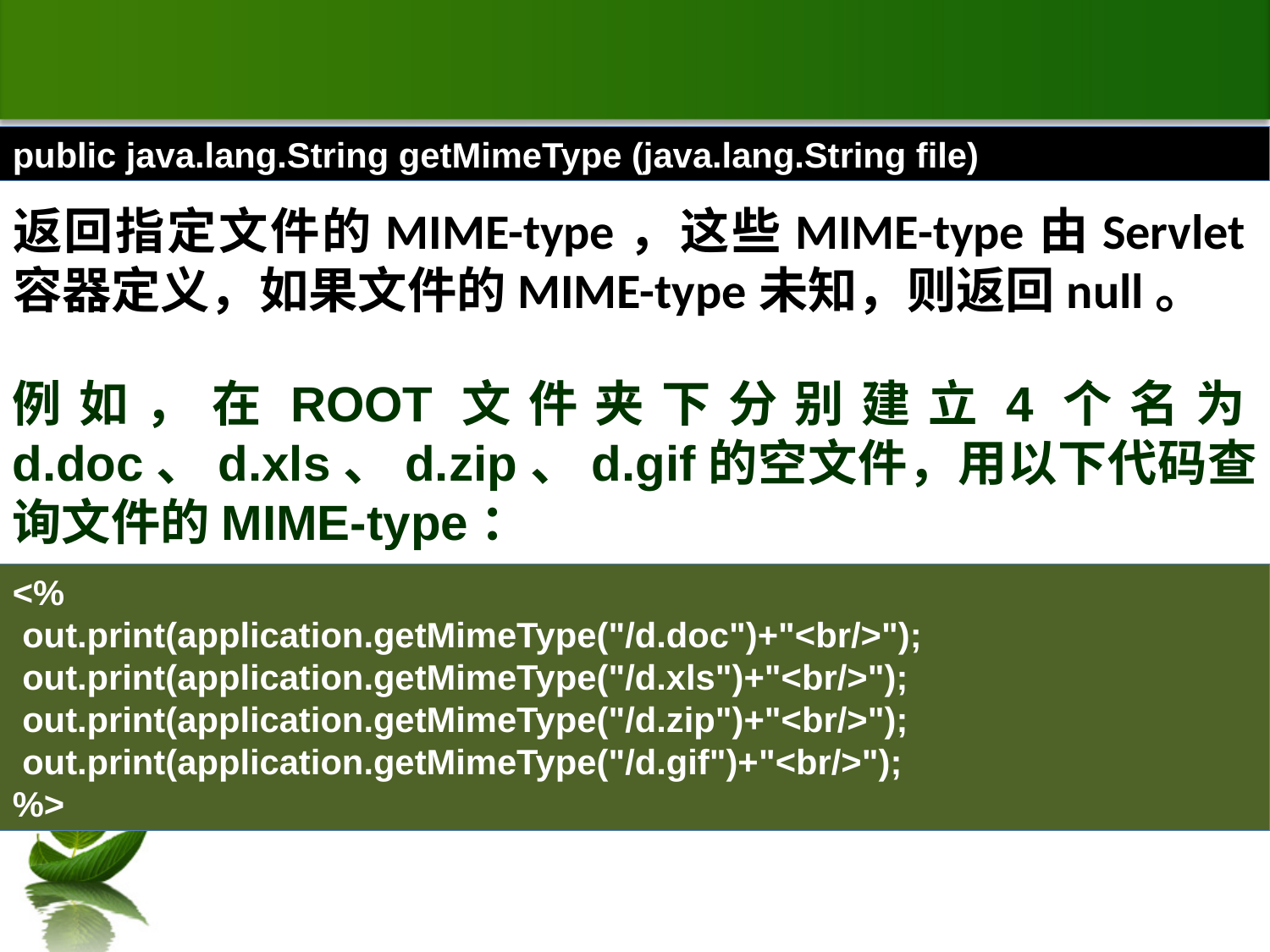

#
public java.lang.String getMimeType (java.lang.String file)
返回指定文件的MIME-type，这些MIME-type由Servlet容器定义，如果文件的MIME-type未知，则返回null。
例如，在ROOT文件夹下分别建立4个名为d.doc、d.xls、d.zip、d.gif的空文件，用以下代码查询文件的MIME-type：
<%
 out.print(application.getMimeType("/d.doc")+"<br/>");
 out.print(application.getMimeType("/d.xls")+"<br/>");
 out.print(application.getMimeType("/d.zip")+"<br/>");
 out.print(application.getMimeType("/d.gif")+"<br/>");
%>